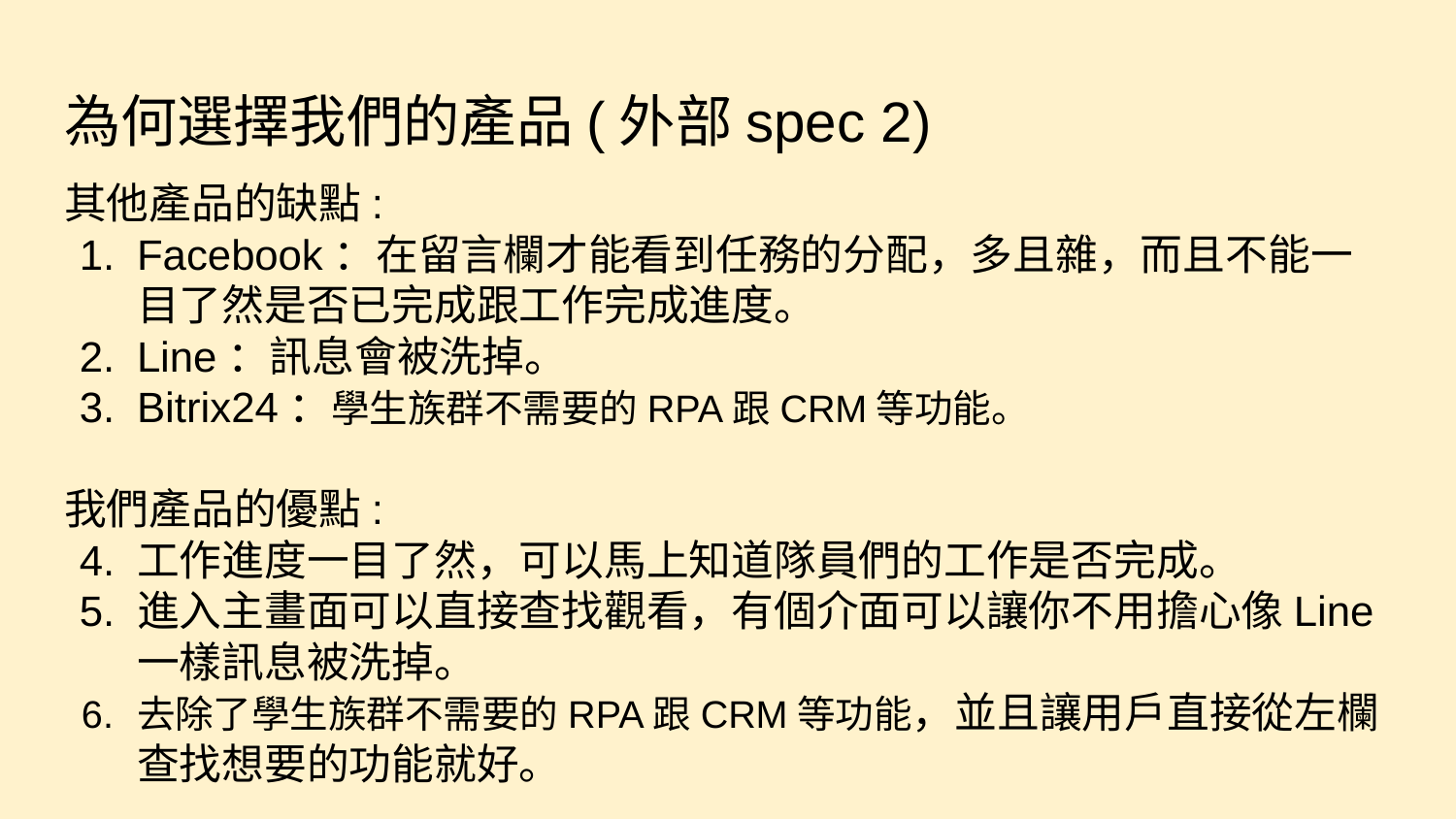

# 為何選擇我們的產品(外部spec 2)
其他產品的缺點:
Facebook：在留言欄才能看到任務的分配，多且雜，而且不能一目了然是否已完成跟工作完成進度。​
Line：訊息會被洗掉。
Bitrix24：學生族群不需要的RPA跟CRM等功能。

我們產品的優點:
工作進度一目了然，可以馬上知道隊員們的工作是否完成。
進入主畫面可以直接查找觀看，有個介面可以讓你不用擔心像Line一樣訊息被洗掉。
去除了學生族群不需要的RPA跟CRM等功能，並且讓用戶直接從左欄查找想要的功能就好。